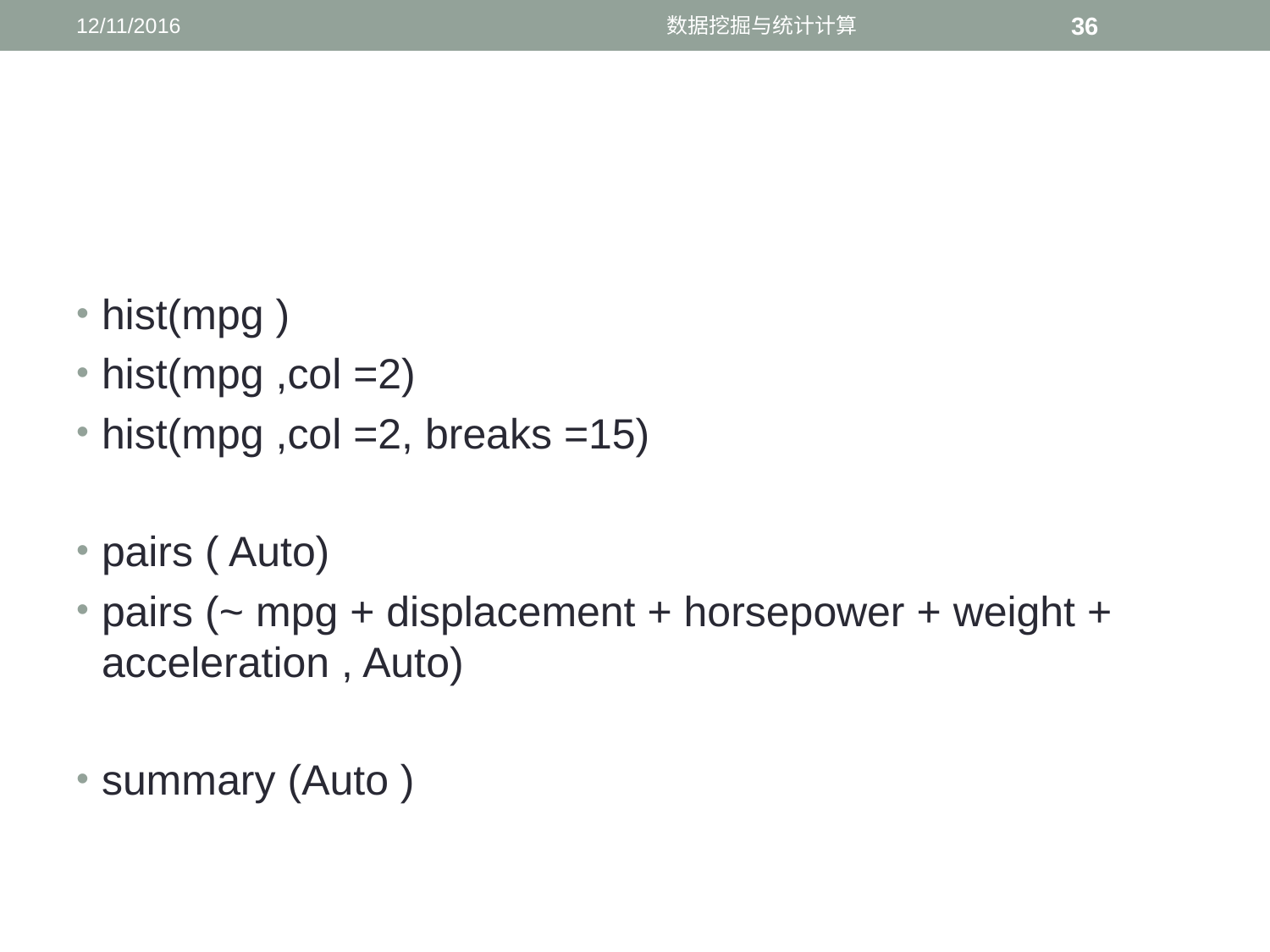

12/11/2016
数据挖掘与统计计算
36
#

hist(mpg )
hist(mpg ,col =2)
hist(mpg ,col =2, breaks =15)

pairs ( Auto)
pairs (~ mpg + displacement + horsepower + weight + acceleration , Auto)

summary (Auto )